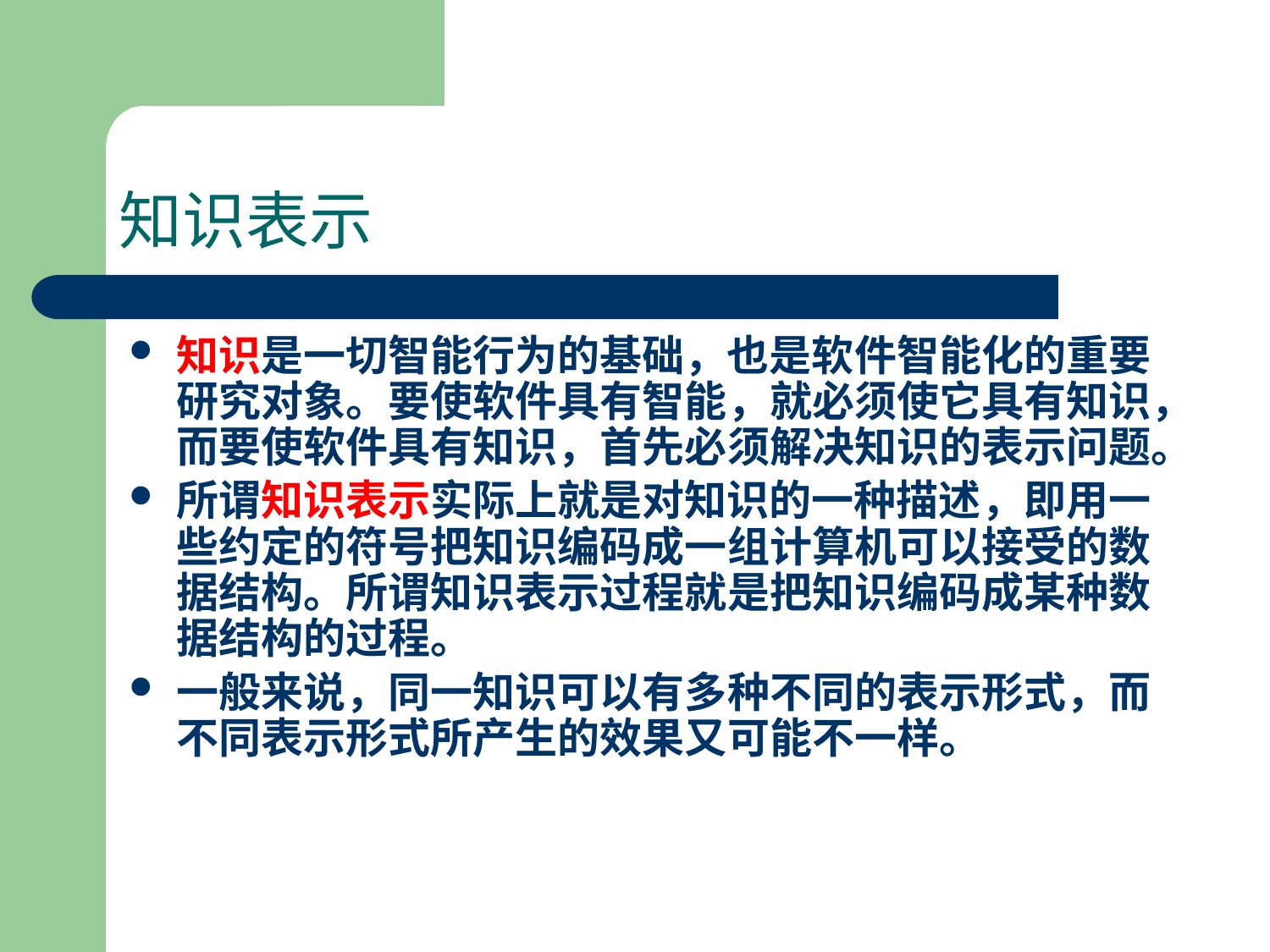

# 知识表示
知识是一切智能行为的基础，也是软件智能化的重要研究对象。要使软件具有智能，就必须使它具有知识，而要使软件具有知识，首先必须解决知识的表示问题。
所谓知识表示实际上就是对知识的一种描述，即用一些约定的符号把知识编码成一组计算机可以接受的数据结构。所谓知识表示过程就是把知识编码成某种数据结构的过程。
一般来说，同一知识可以有多种不同的表示形式，而不同表示形式所产生的效果又可能不一样。

1